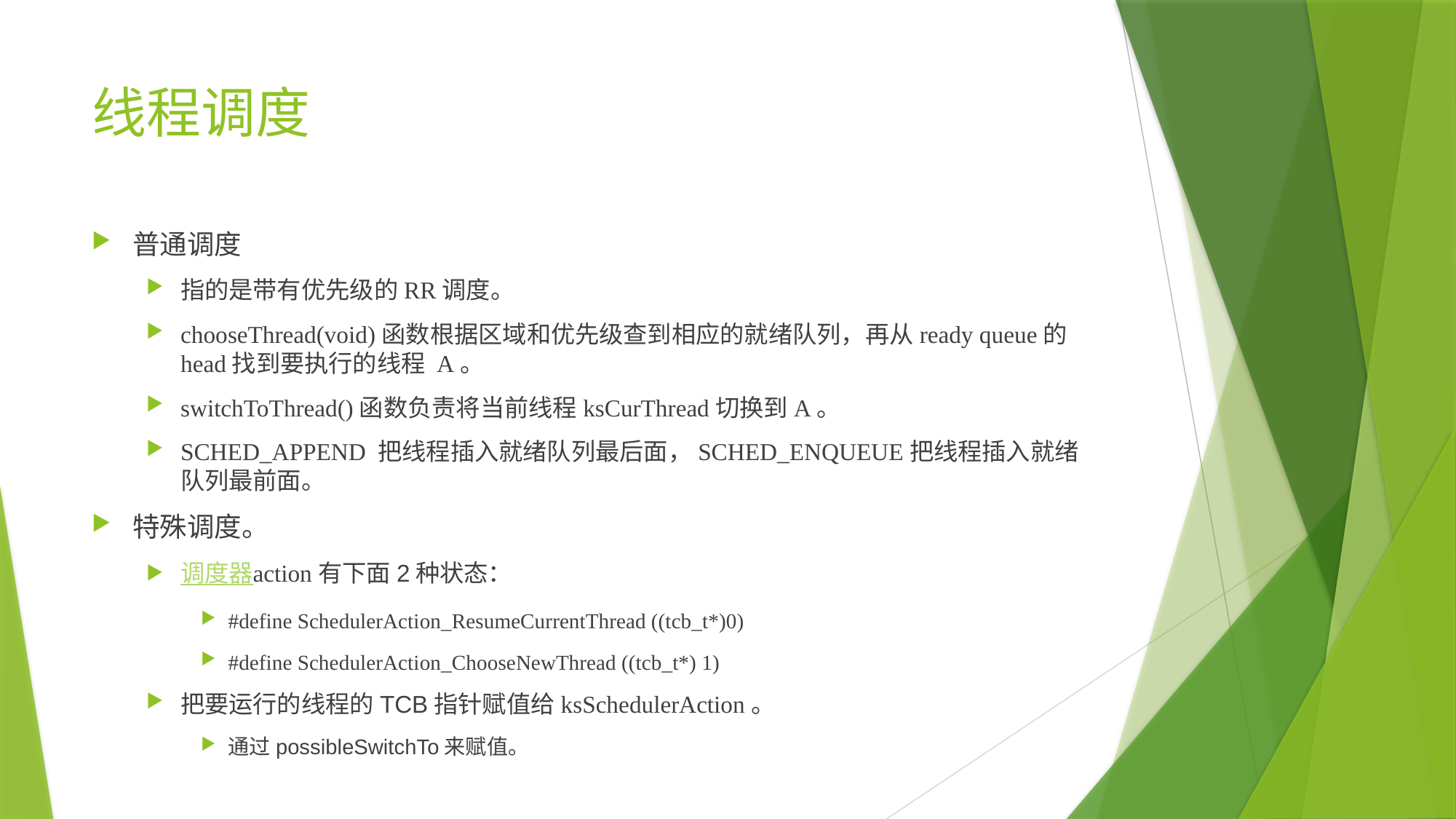

# 线程调度
普通调度
指的是带有优先级的RR调度。
chooseThread(void)函数根据区域和优先级查到相应的就绪队列，再从ready queue的head找到要执行的线程 A。
switchToThread()函数负责将当前线程ksCurThread切换到A。
SCHED_APPEND 把线程插入就绪队列最后面，SCHED_ENQUEUE把线程插入就绪队列最前面。
特殊调度。
调度器action有下面2种状态：
#define SchedulerAction_ResumeCurrentThread ((tcb_t*)0)
#define SchedulerAction_ChooseNewThread ((tcb_t*) 1)
把要运行的线程的TCB指针赋值给ksSchedulerAction。
通过possibleSwitchTo来赋值。